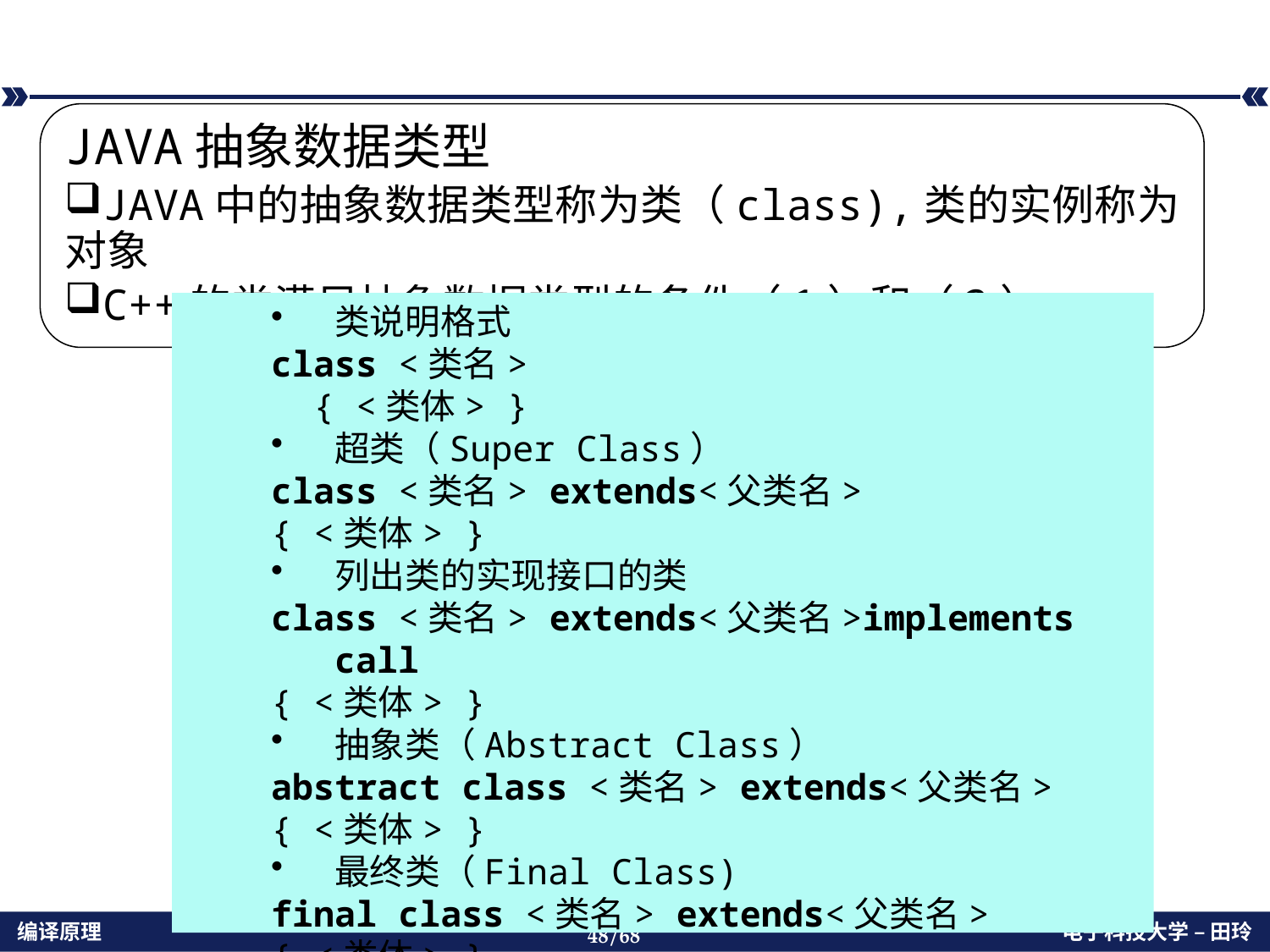

#
JAVA抽象数据类型
JAVA中的抽象数据类型称为类（class),类的实例称为对象
C++的类满足抽象数据类型的条件（1）和（2）；
类说明格式
class <类名>
  { <类体> }
超类（Super Class）
class <类名> extends<父类名>
{ <类体> }
列出类的实现接口的类
class <类名> extends<父类名>implements call
{ <类体> }
抽象类（Abstract Class）
abstract class <类名> extends<父类名>
{ <类体> }
最终类（Final Class)
final class <类名> extends<父类名>
{ <类体> }